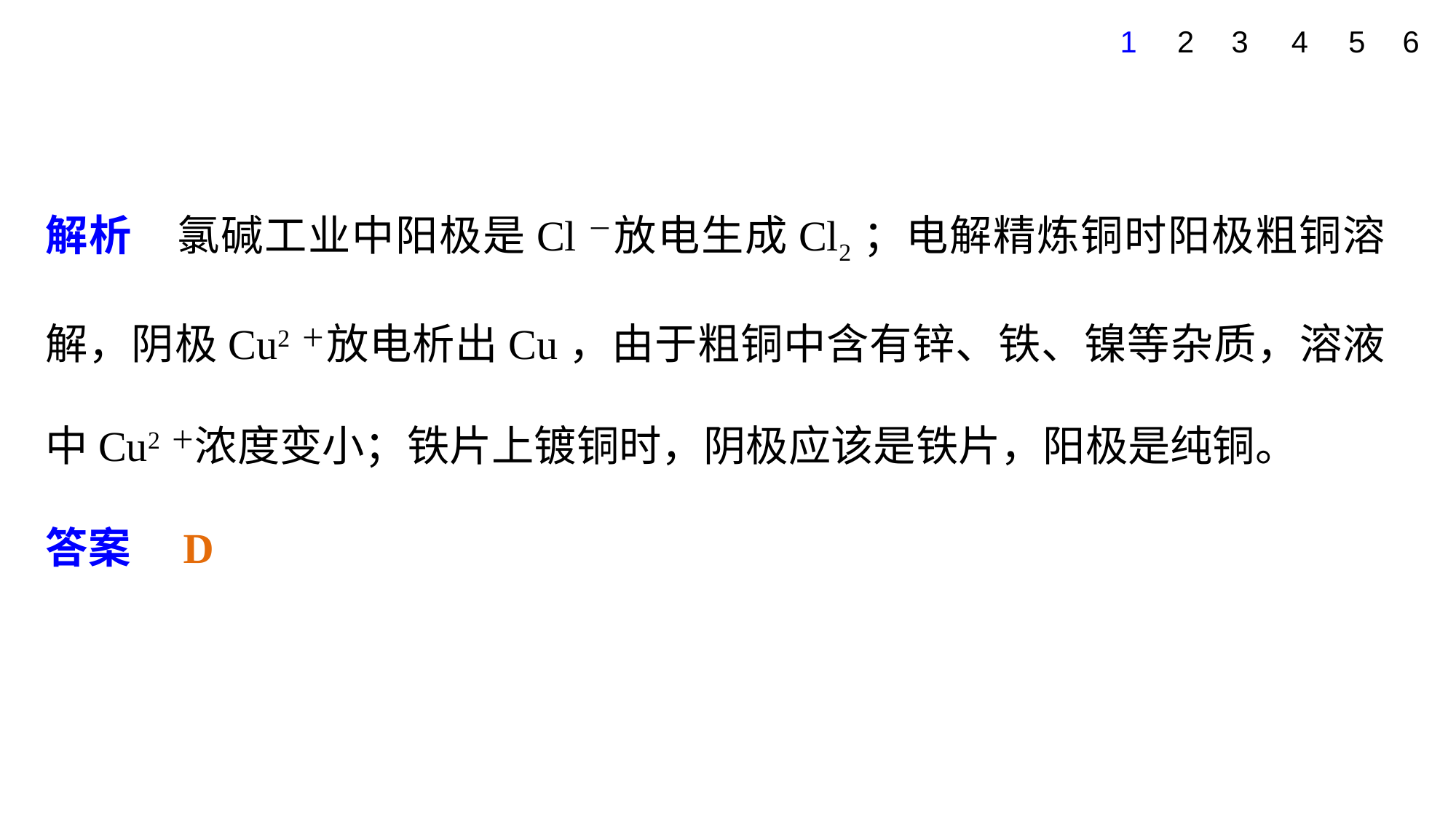

1
2
3
4
5
6
解析　氯碱工业中阳极是Cl－放电生成Cl2；电解精炼铜时阳极粗铜溶解，阴极Cu2＋放电析出Cu，由于粗铜中含有锌、铁、镍等杂质，溶液中Cu2＋浓度变小；铁片上镀铜时，阴极应该是铁片，阳极是纯铜。
答案　D